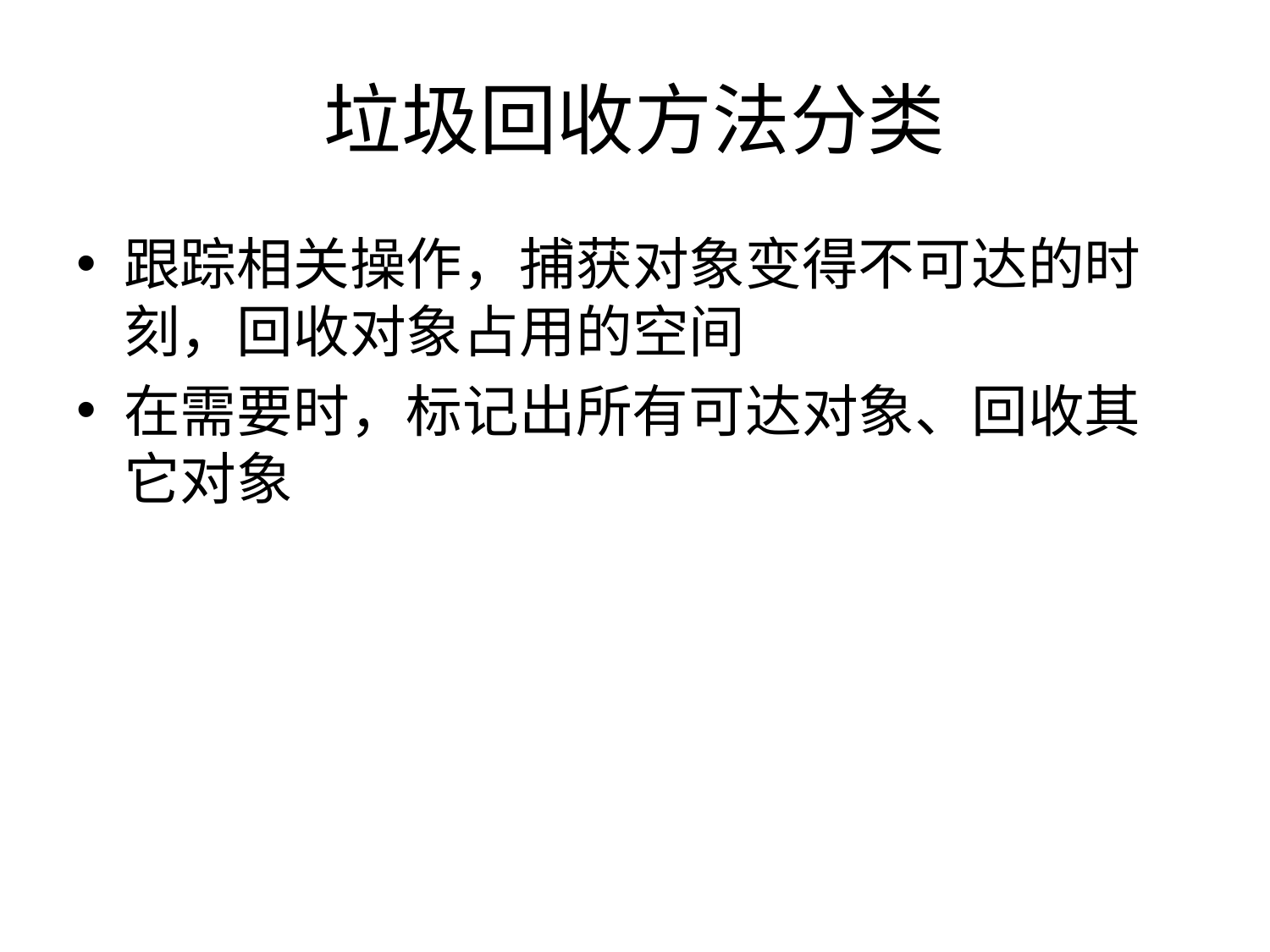

# 垃圾回收方法分类
跟踪相关操作，捕获对象变得不可达的时刻，回收对象占用的空间
在需要时，标记出所有可达对象、回收其它对象